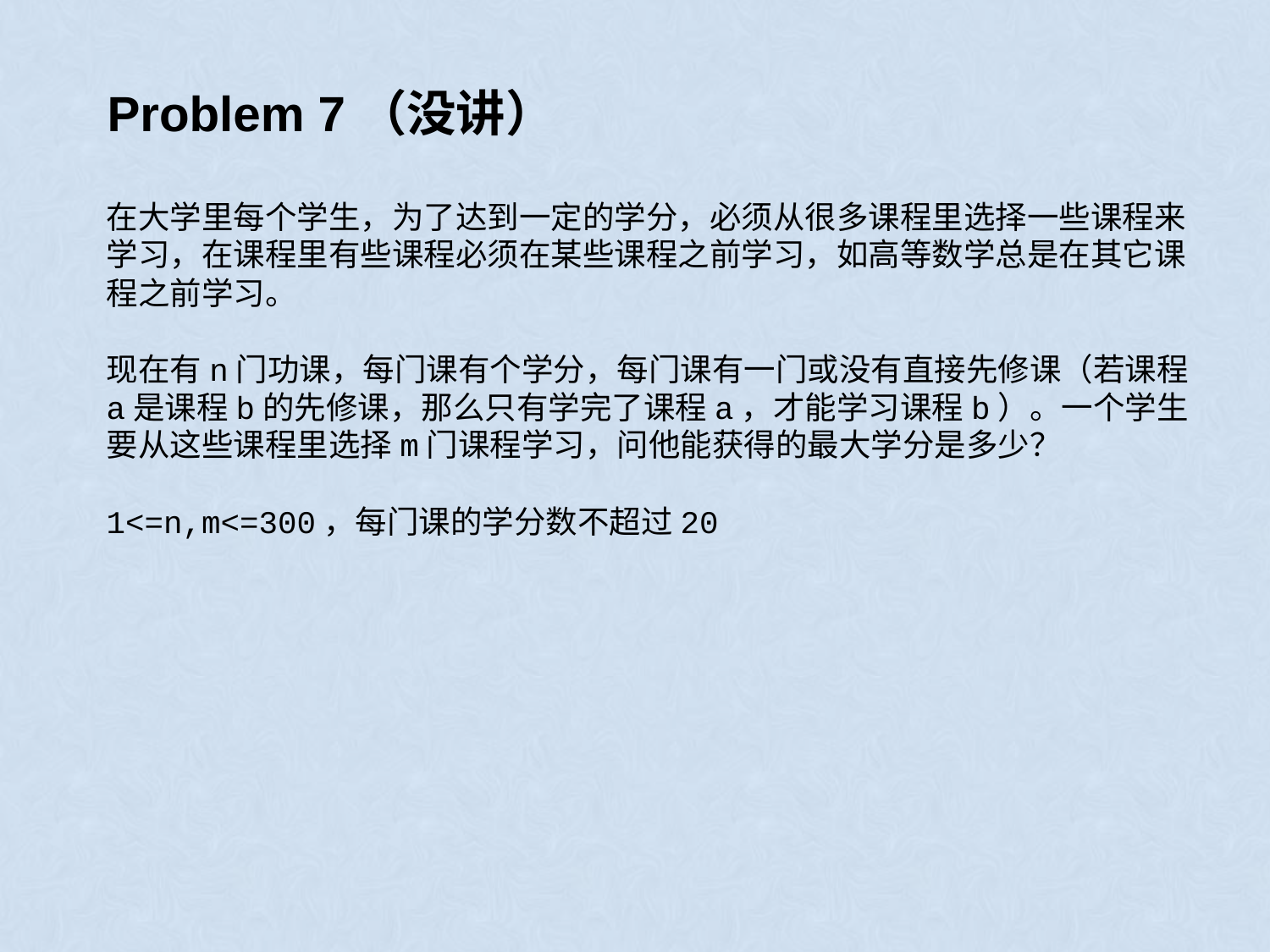

Problem 7（没讲）
在大学里每个学生，为了达到一定的学分，必须从很多课程里选择一些课程来学习，在课程里有些课程必须在某些课程之前学习，如高等数学总是在其它课程之前学习。

现在有n门功课，每门课有个学分，每门课有一门或没有直接先修课（若课程 a是课程b的先修课，那么只有学完了课程a，才能学习课程b）。一个学生要从这些课程里选择m门课程学习，问他能获得的最大学分是多少？

1<=n,m<=300，每门课的学分数不超过20